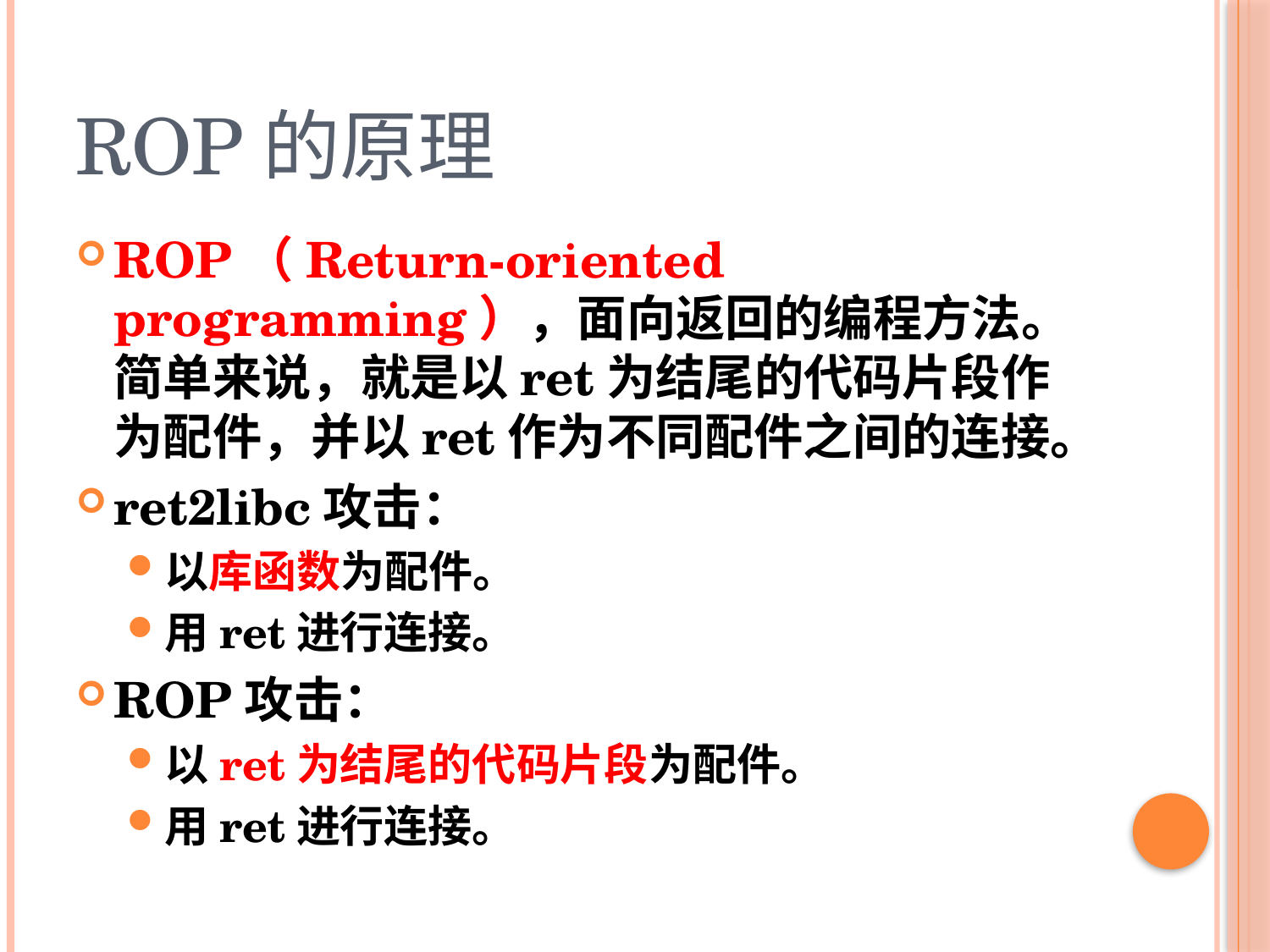

# ROP的原理
ROP（Return-oriented programming），面向返回的编程方法。简单来说，就是以ret为结尾的代码片段作为配件，并以ret作为不同配件之间的连接。
ret2libc攻击：
以库函数为配件。
用ret进行连接。
ROP攻击：
以ret为结尾的代码片段为配件。
用ret进行连接。